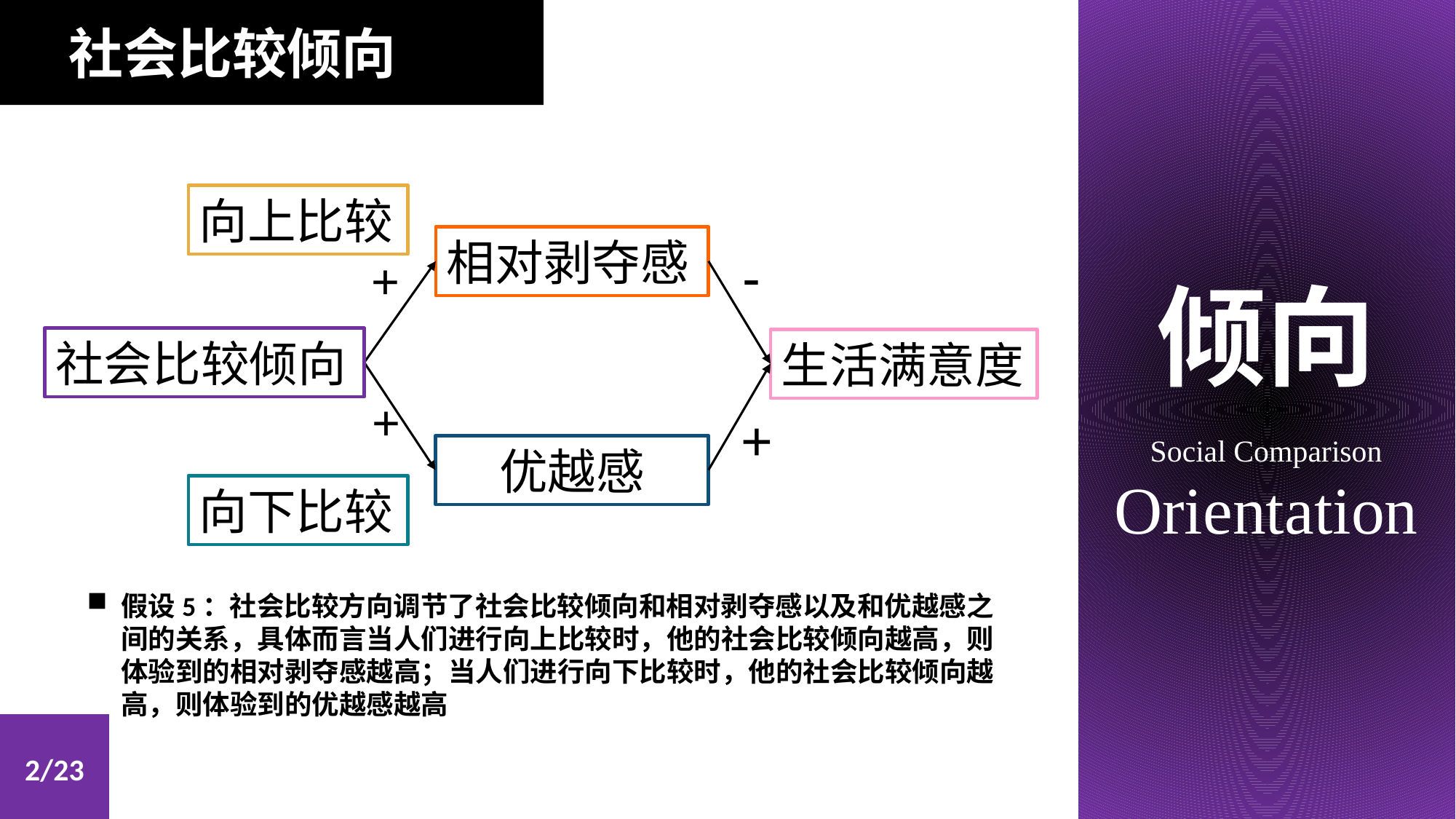

社会比较倾向
向上比较
相对剥夺感
-
+
社会比较倾向
生活满意度
+
+
优越感
向下比较
倾向
Social Comparison
Orientation

假设5：社会比较方向调节了社会比较倾向和相对剥夺感以及和优越感之间的关系，具体而言当人们进行向上比较时，他的社会比较倾向越高，则体验到的相对剥夺感越高；当人们进行向下比较时，他的社会比较倾向越高，则体验到的优越感越高

2/23